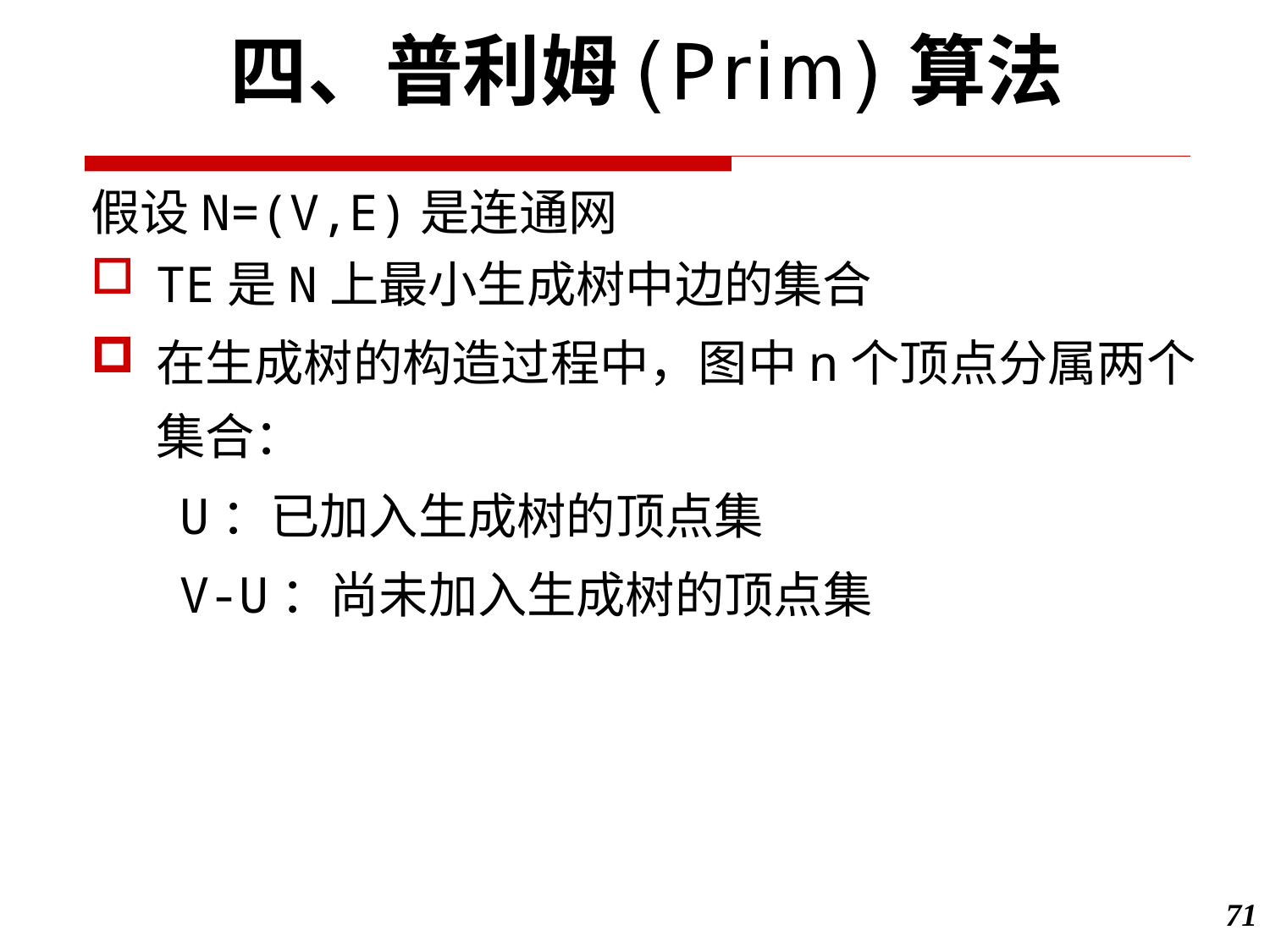

四、普利姆(Prim)算法
假设N=(V,E)是连通网
TE是N上最小生成树中边的集合
在生成树的构造过程中，图中n个顶点分属两个集合：
   U：已加入生成树的顶点集
   V-U：尚未加入生成树的顶点集

71